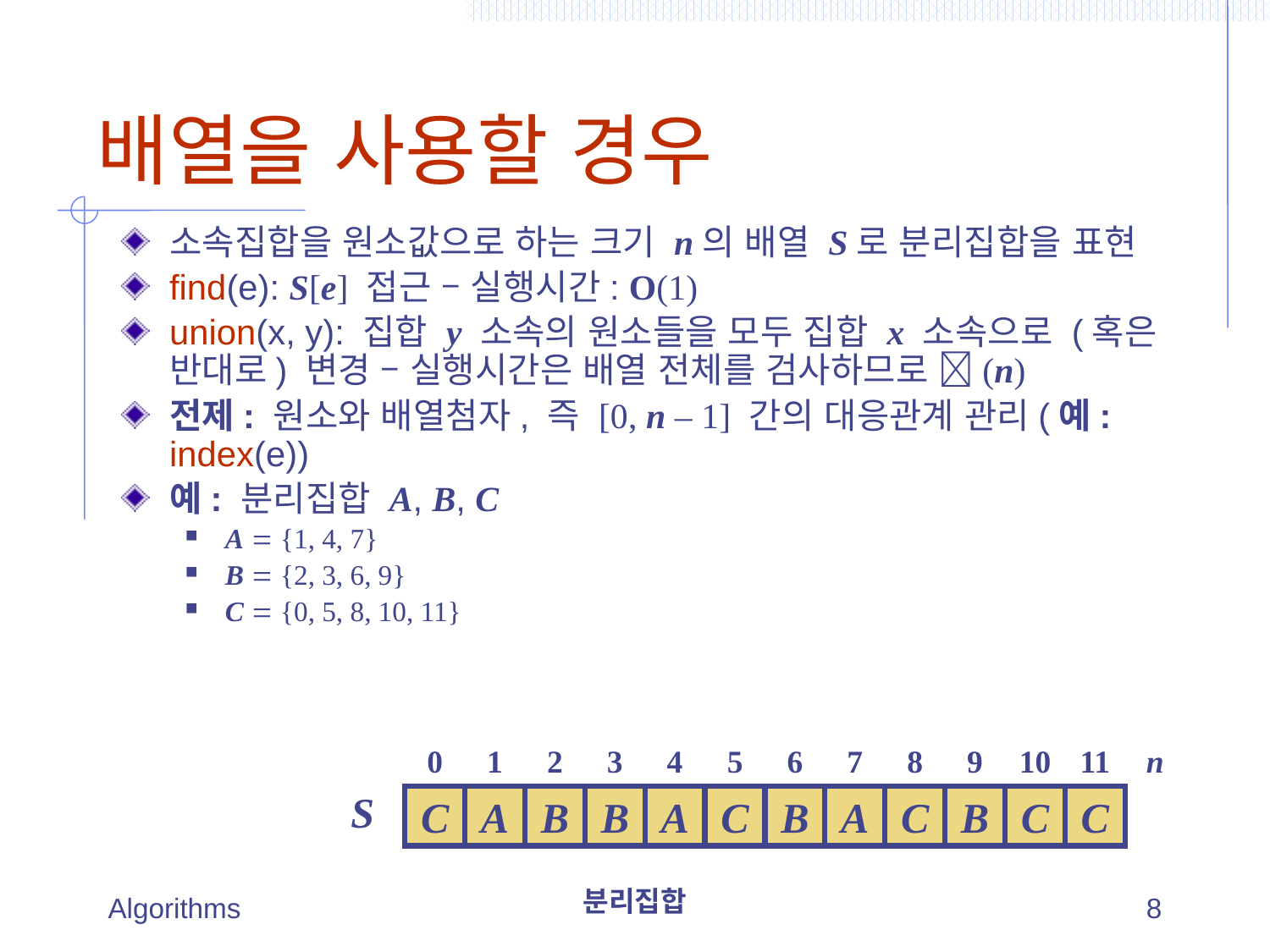

# 배열을 사용할 경우
소속집합을 원소값으로 하는 크기 n의 배열 S로 분리집합을 표현
find(e): S[e] 접근 – 실행시간: O(1)
union(x, y): 집합 y 소속의 원소들을 모두 집합 x 소속으로 (혹은 반대로) 변경 – 실행시간은 배열 전체를 검사하므로 Θ(n)
전제: 원소와 배열첨자, 즉 [0, n – 1] 간의 대응관계 관리(예: index(e))
예: 분리집합 A, B, C
A = {1, 4, 7}
B = {2, 3, 6, 9}
C = {0, 5, 8, 10, 11}
0
1
2
3
4
5
6
7
8
9
10
11
n
S
C
A
B
B
A
C
B
A
C
B
C
C
Algorithms
분리집합
8